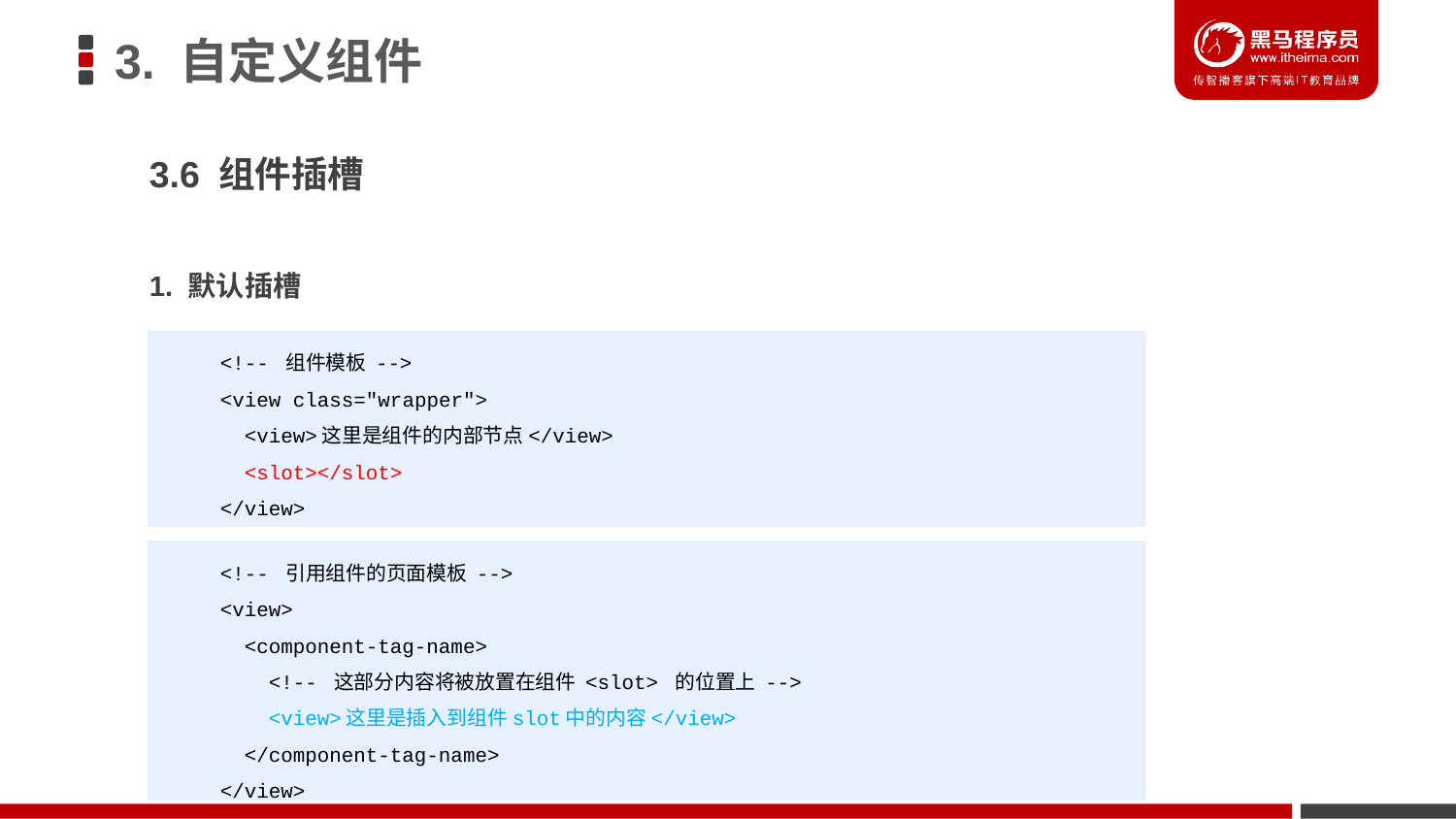

# 3. 自定义组件
3.6 组件插槽
1. 默认插槽

<!-- 组件模板 -->
<view class="wrapper">
  <view>这里是组件的内部节点</view>
  <slot></slot>
</view>

<!-- 引用组件的页面模板 -->
<view>
  <component-tag-name>
    <!-- 这部分内容将被放置在组件 <slot> 的位置上 -->
    <view>这里是插入到组件slot中的内容</view>
  </component-tag-name>
</view>